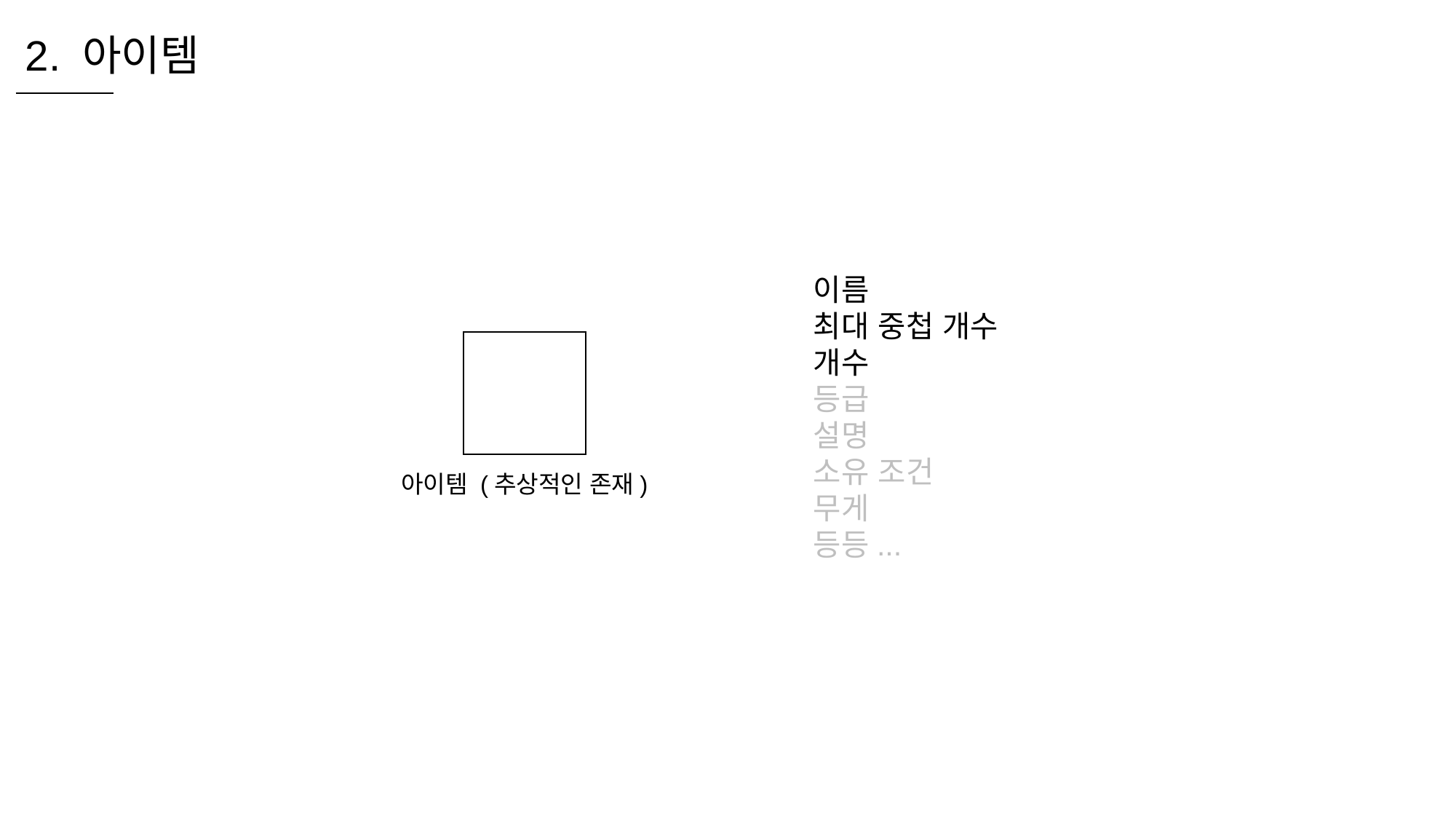

2. 아이템
이름
최대 중첩 개수
개수
등급
설명
소유 조건
무게
등등...

아이템 (추상적인 존재)